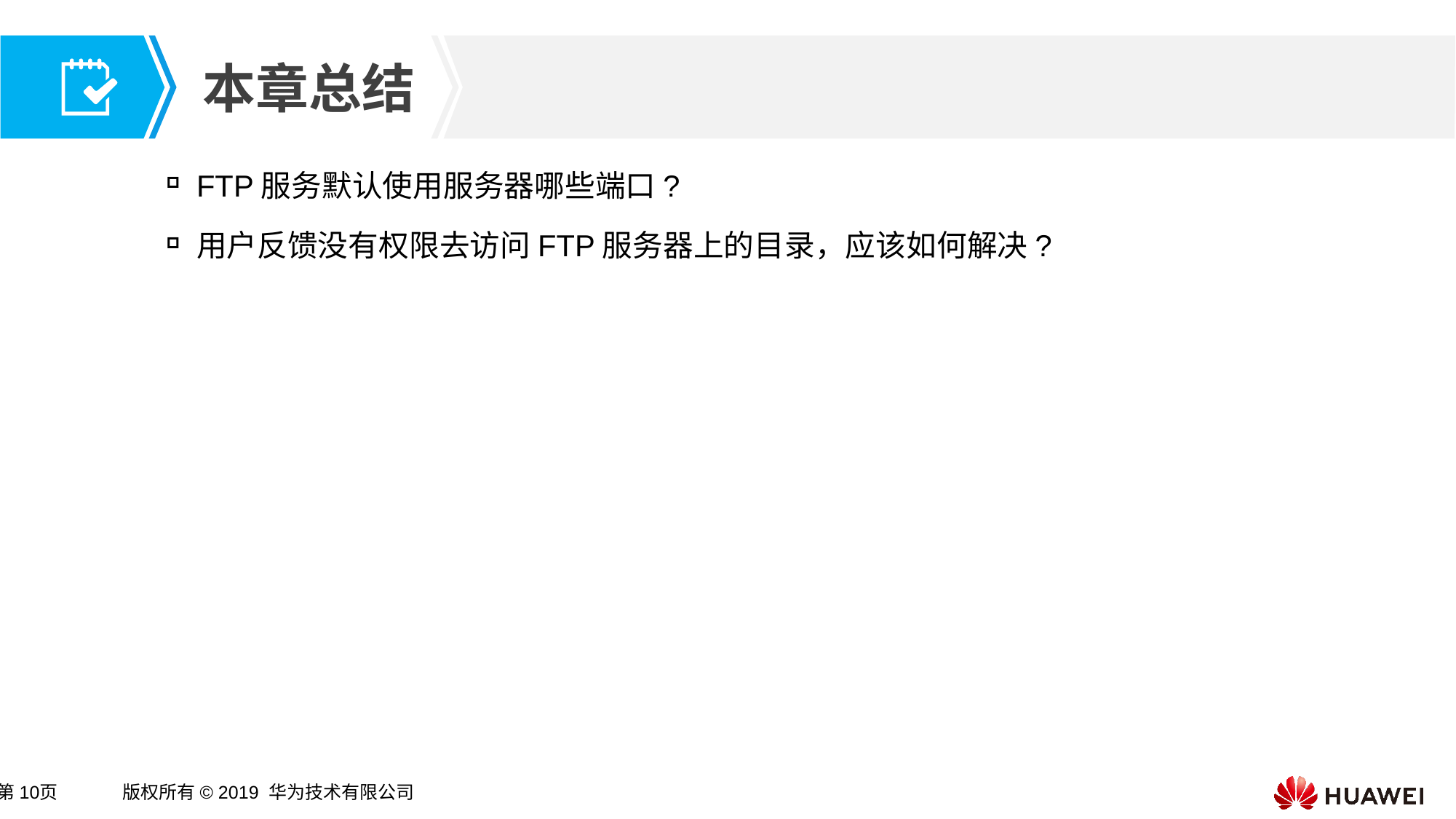

FTP服务默认使用服务器哪些端口?
用户反馈没有权限去访问FTP服务器上的目录，应该如何解决?